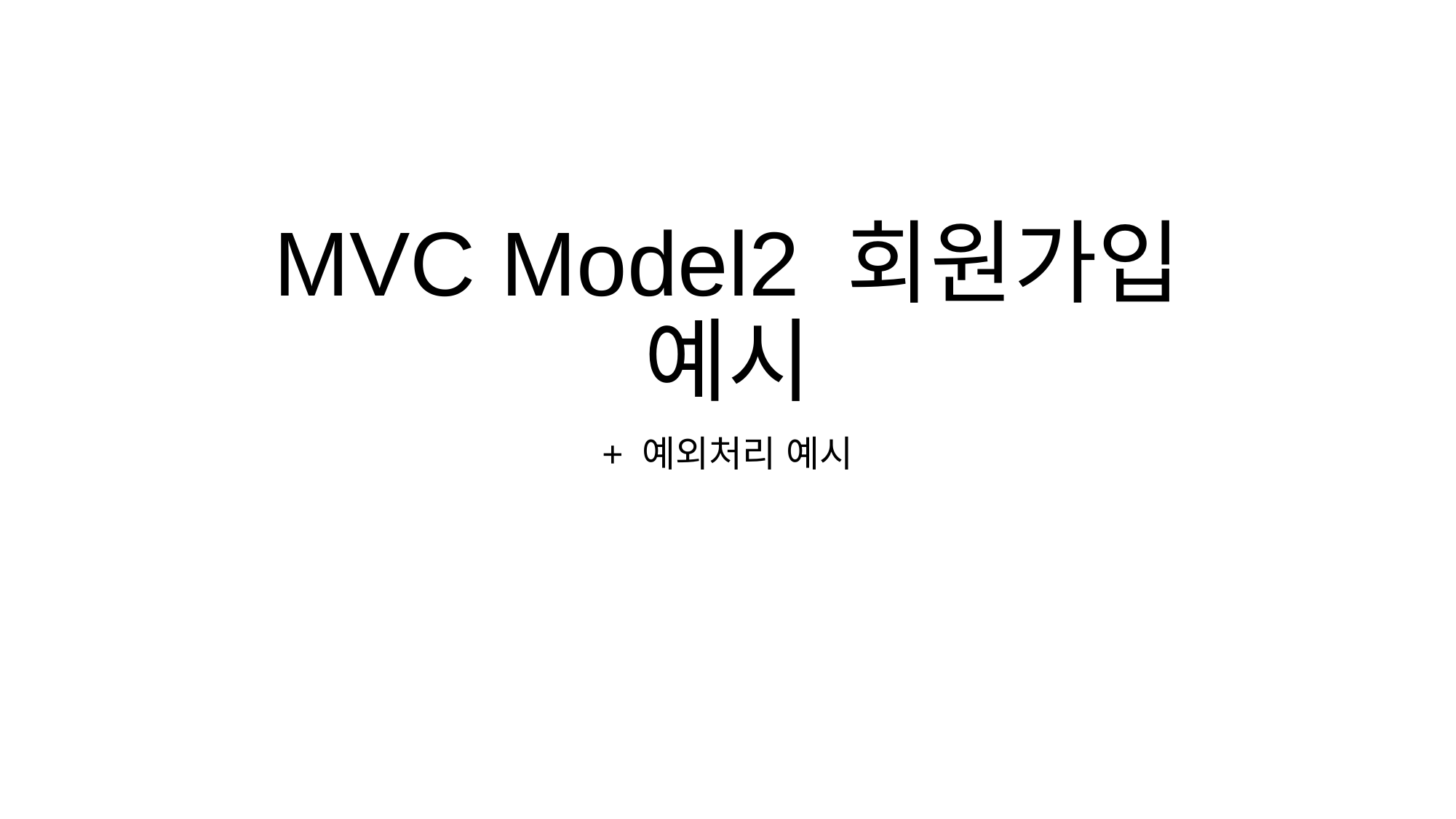

# MVC Model2 회원가입 예시
+ 예외처리 예시